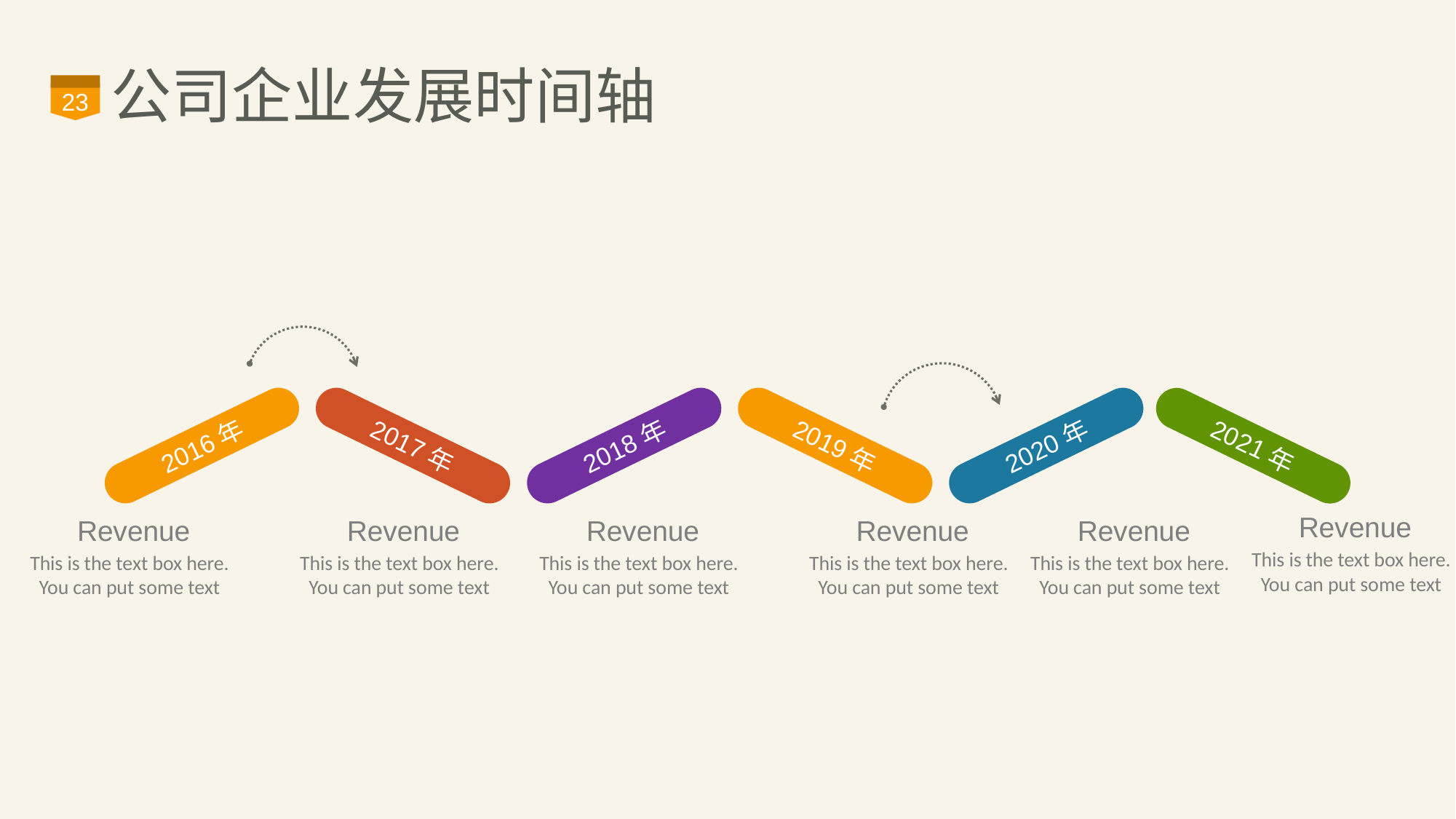

# 公司企业发展时间轴
23

2016年
2017年
2018年
2019年
2020年
2021年
Revenue
This is the text box here. You can put some text
Revenue
This is the text box here. You can put some text
Revenue
This is the text box here. You can put some text
Revenue
This is the text box here. You can put some text
Revenue
This is the text box here. You can put some text
Revenue
This is the text box here. You can put some text